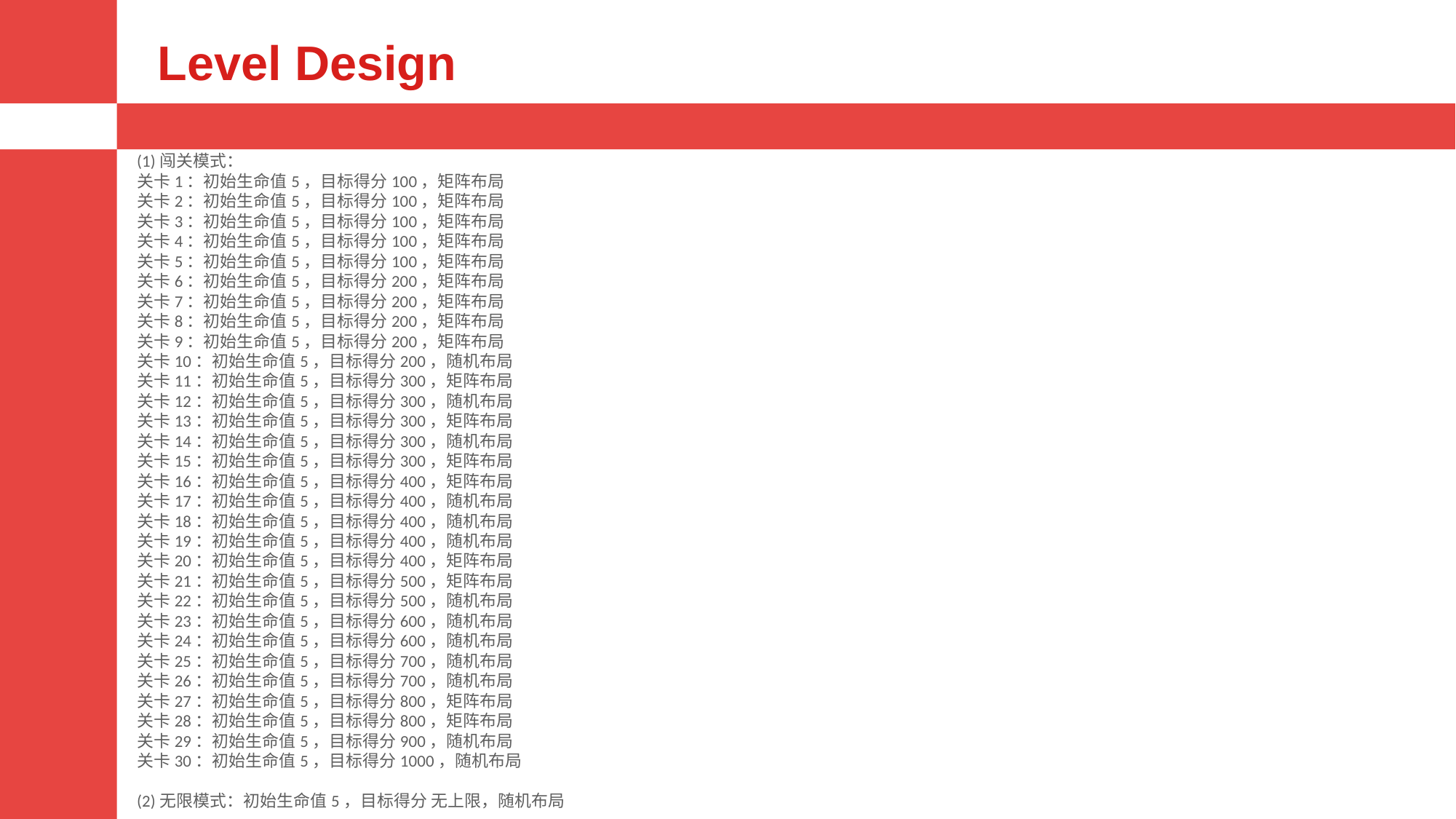

# Level Design
(1)闯关模式：
关卡1：初始生命值5，目标得分100，矩阵布局
关卡2：初始生命值5，目标得分100，矩阵布局
关卡3：初始生命值5，目标得分100，矩阵布局
关卡4：初始生命值5，目标得分100，矩阵布局
关卡5：初始生命值5，目标得分100，矩阵布局
关卡6：初始生命值5，目标得分200，矩阵布局
关卡7：初始生命值5，目标得分200，矩阵布局
关卡8：初始生命值5，目标得分200，矩阵布局
关卡9：初始生命值5，目标得分200，矩阵布局
关卡10：初始生命值5，目标得分200，随机布局
关卡11：初始生命值5，目标得分300，矩阵布局
关卡12：初始生命值5，目标得分300，随机布局
关卡13：初始生命值5，目标得分300，矩阵布局
关卡14：初始生命值5，目标得分300，随机布局
关卡15：初始生命值5，目标得分300，矩阵布局
关卡16：初始生命值5，目标得分400，矩阵布局
关卡17：初始生命值5，目标得分400，随机布局
关卡18：初始生命值5，目标得分400，随机布局
关卡19：初始生命值5，目标得分400，随机布局
关卡20：初始生命值5，目标得分400，矩阵布局
关卡21：初始生命值5，目标得分500，矩阵布局
关卡22：初始生命值5，目标得分500，随机布局
关卡23：初始生命值5，目标得分600，随机布局
关卡24：初始生命值5，目标得分600，随机布局
关卡25：初始生命值5，目标得分700，随机布局
关卡26：初始生命值5，目标得分700，随机布局
关卡27：初始生命值5，目标得分800，矩阵布局
关卡28：初始生命值5，目标得分800，矩阵布局
关卡29：初始生命值5，目标得分900，随机布局
关卡30：初始生命值5，目标得分1000，随机布局

(2)无限模式：初始生命值5，目标得分 无上限，随机布局